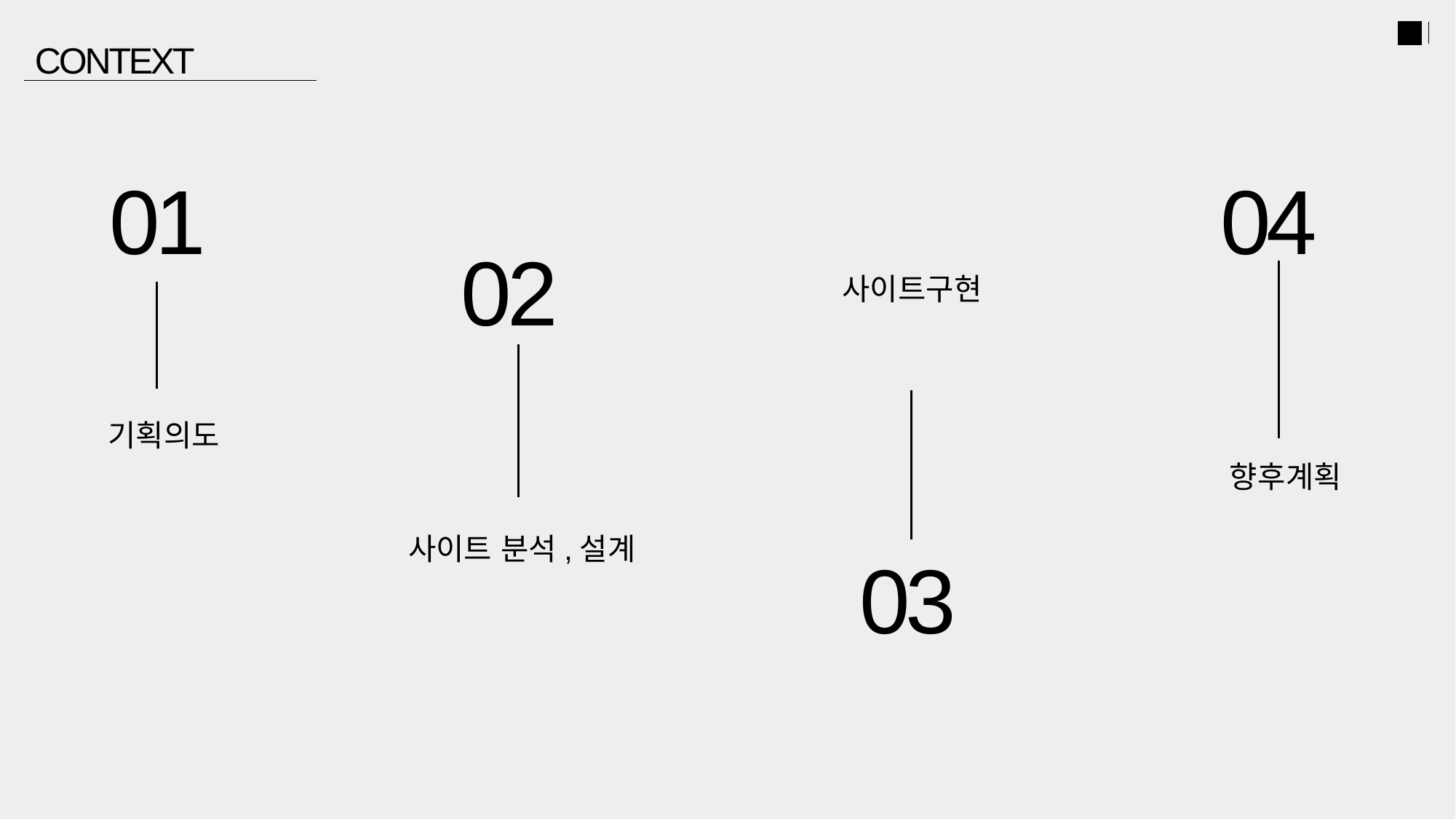

CONTEXT
01
 기획의도
04
 향후계획
02
 사이트 분석,설계
 사이트구현
03